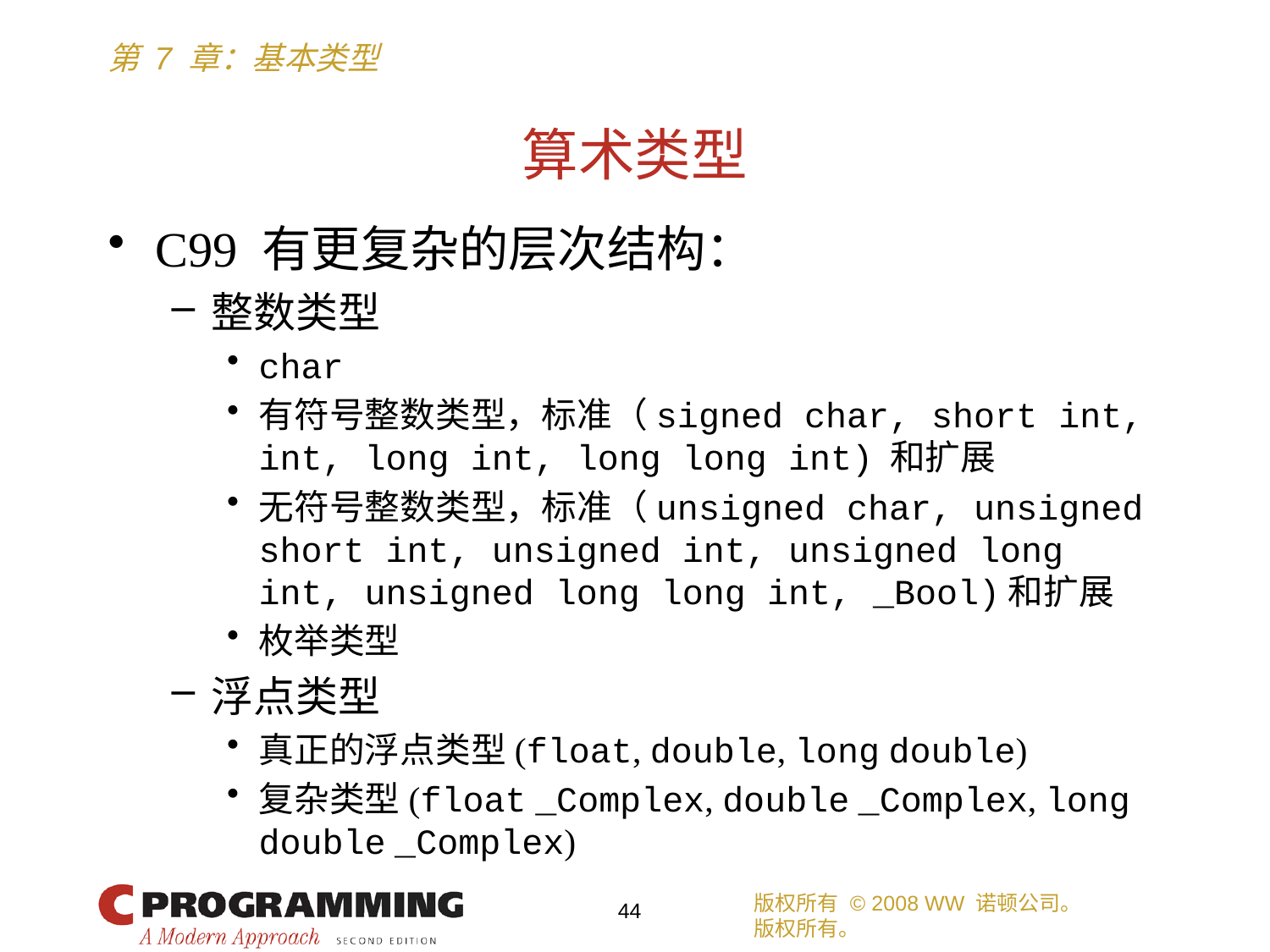

# 算术类型
C99 有更复杂的层次结构：
整数类型
char
有符号整数类型，标准（signed char, short int, int, long int, long long int) 和扩展
无符号整数类型，标准（unsigned char, unsigned short int, unsigned int, unsigned long int, unsigned long long int, _Bool)和扩展
枚举类型
浮点类型
真正的浮点类型(float, double, long double)
复杂类型(float _Complex, double _Complex, long double _Complex)

版权所有 © 2008 WW 诺顿公司。
版权所有。
44